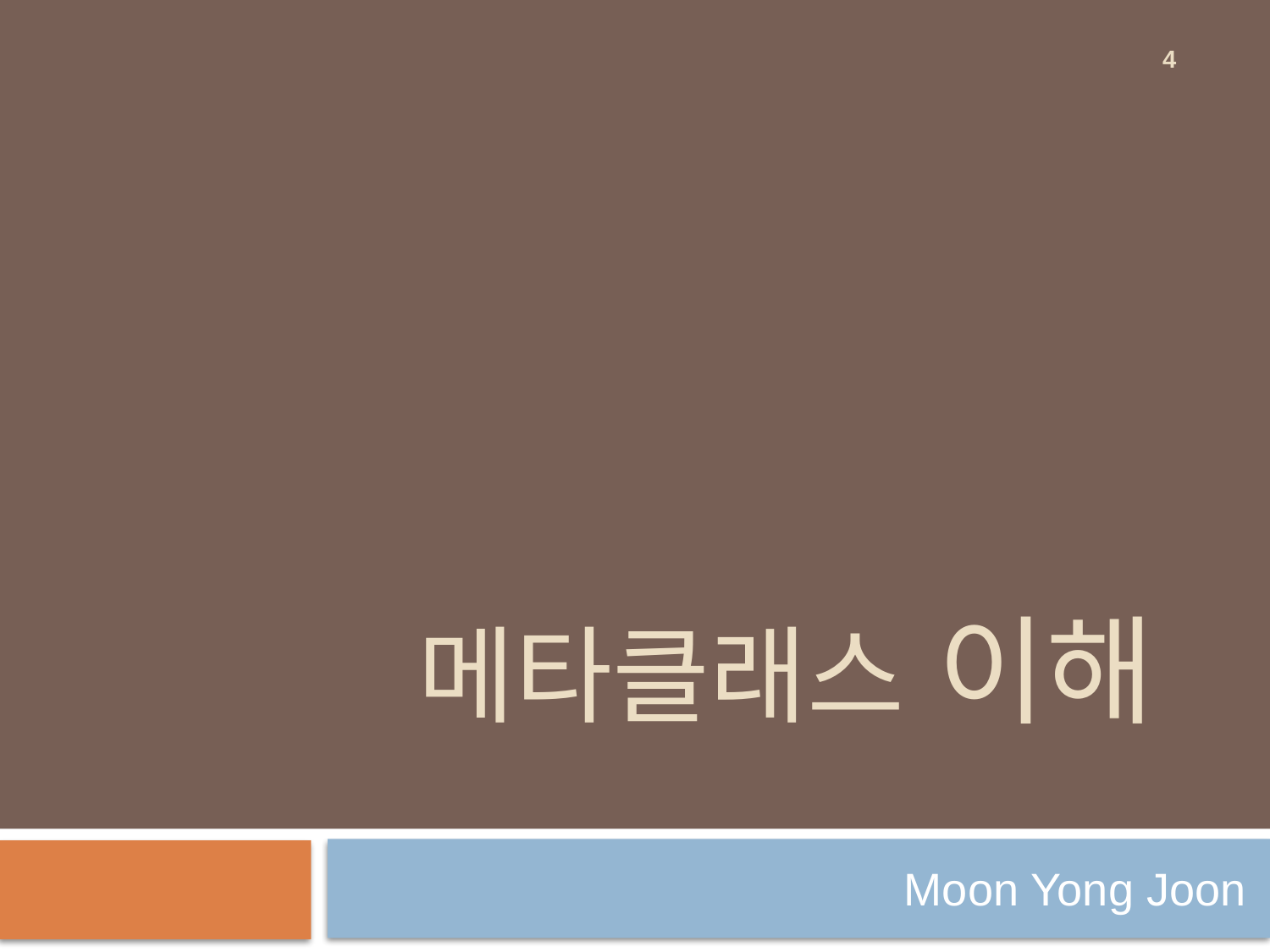

4
# 메타클래스 이해
Moon Yong Joon